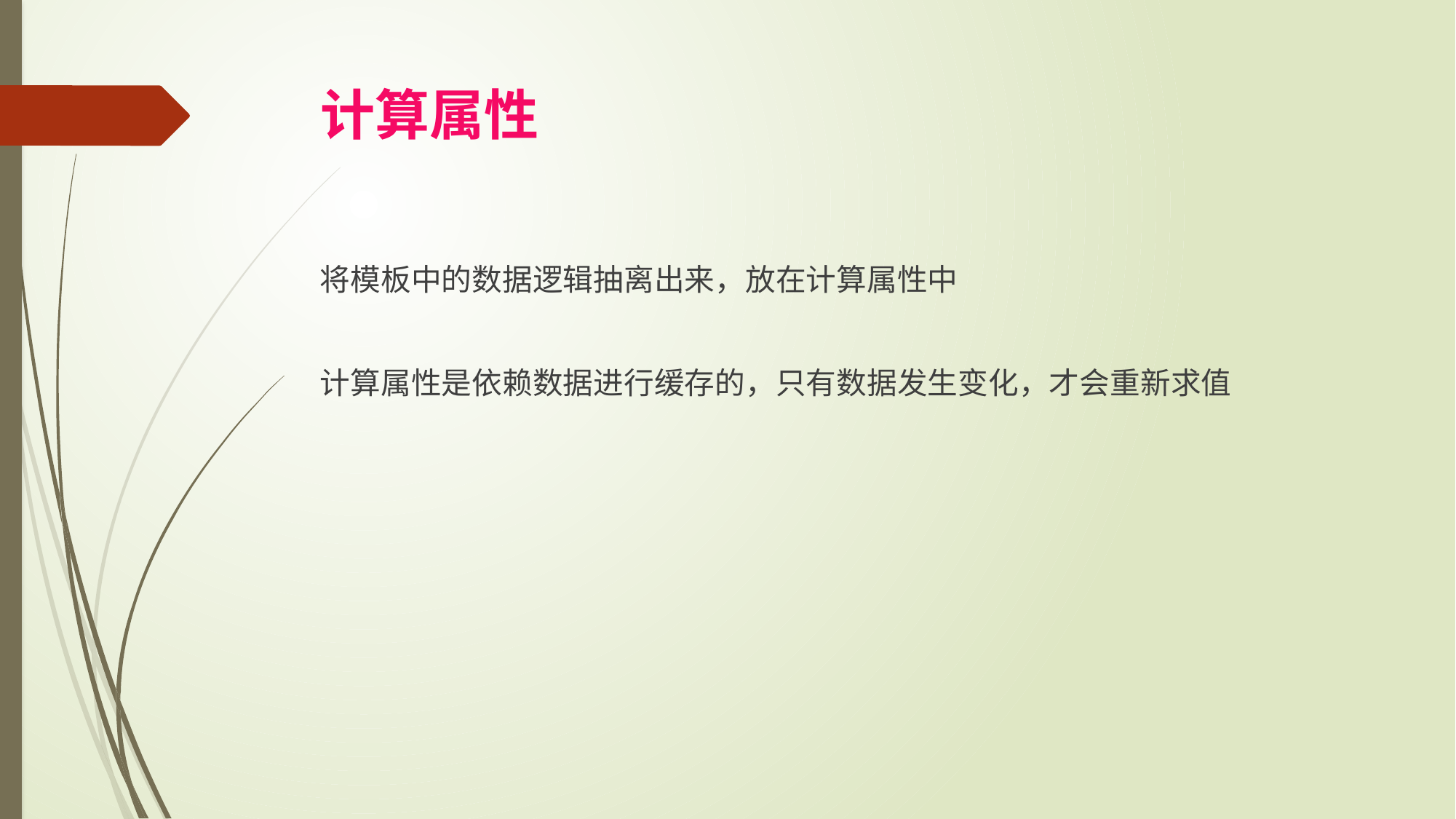

# 计算属性
将模板中的数据逻辑抽离出来，放在计算属性中

计算属性是依赖数据进行缓存的，只有数据发生变化，才会重新求值